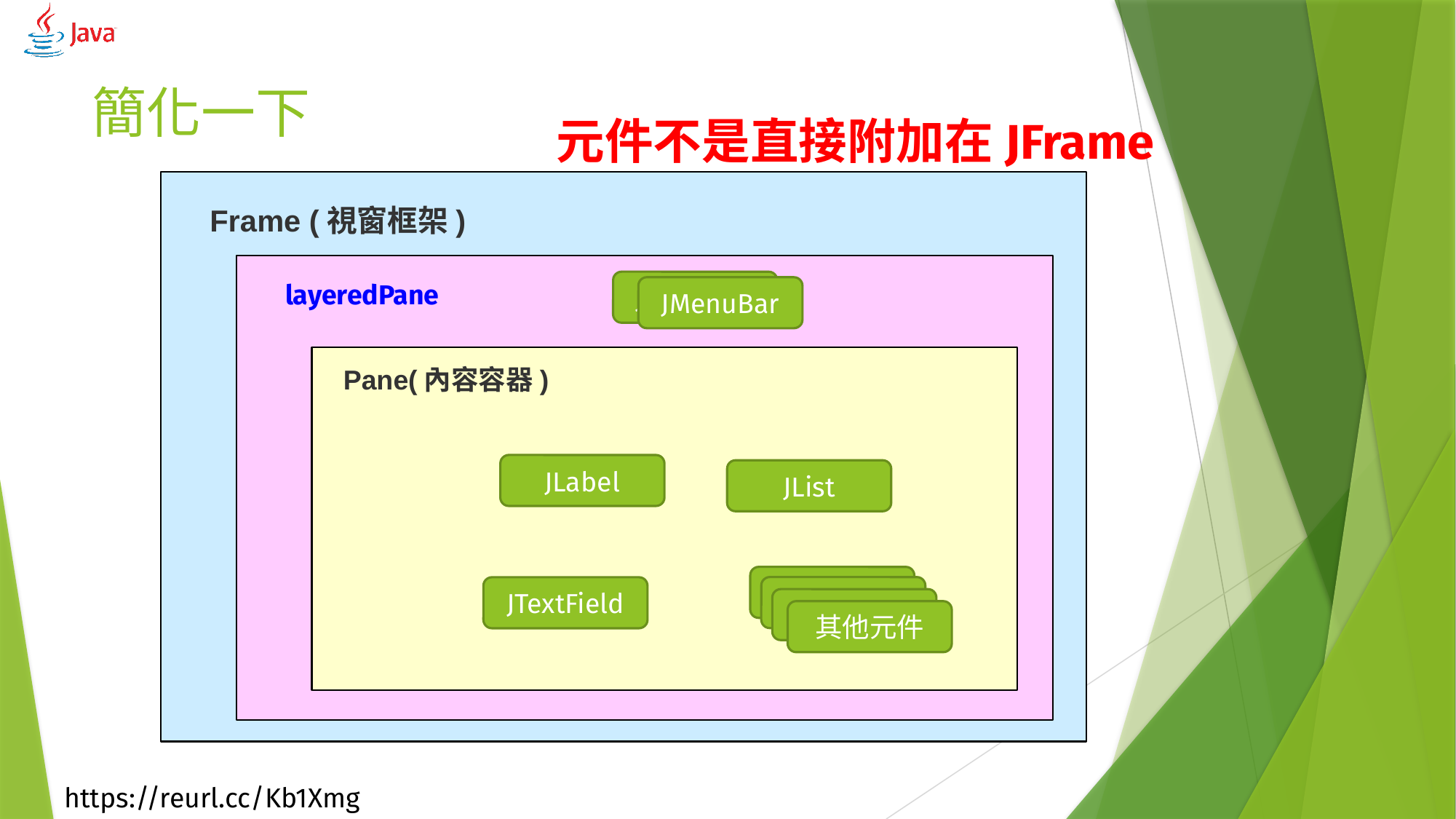

# 簡化一下
元件不是直接附加在JFrame

Frame (視窗框架)

JMenuBar
layeredPane
JMenuBar

Pane(內容容器)
JLabel
JList
其他元件
其他元件
JTextField
其他元件
其他元件